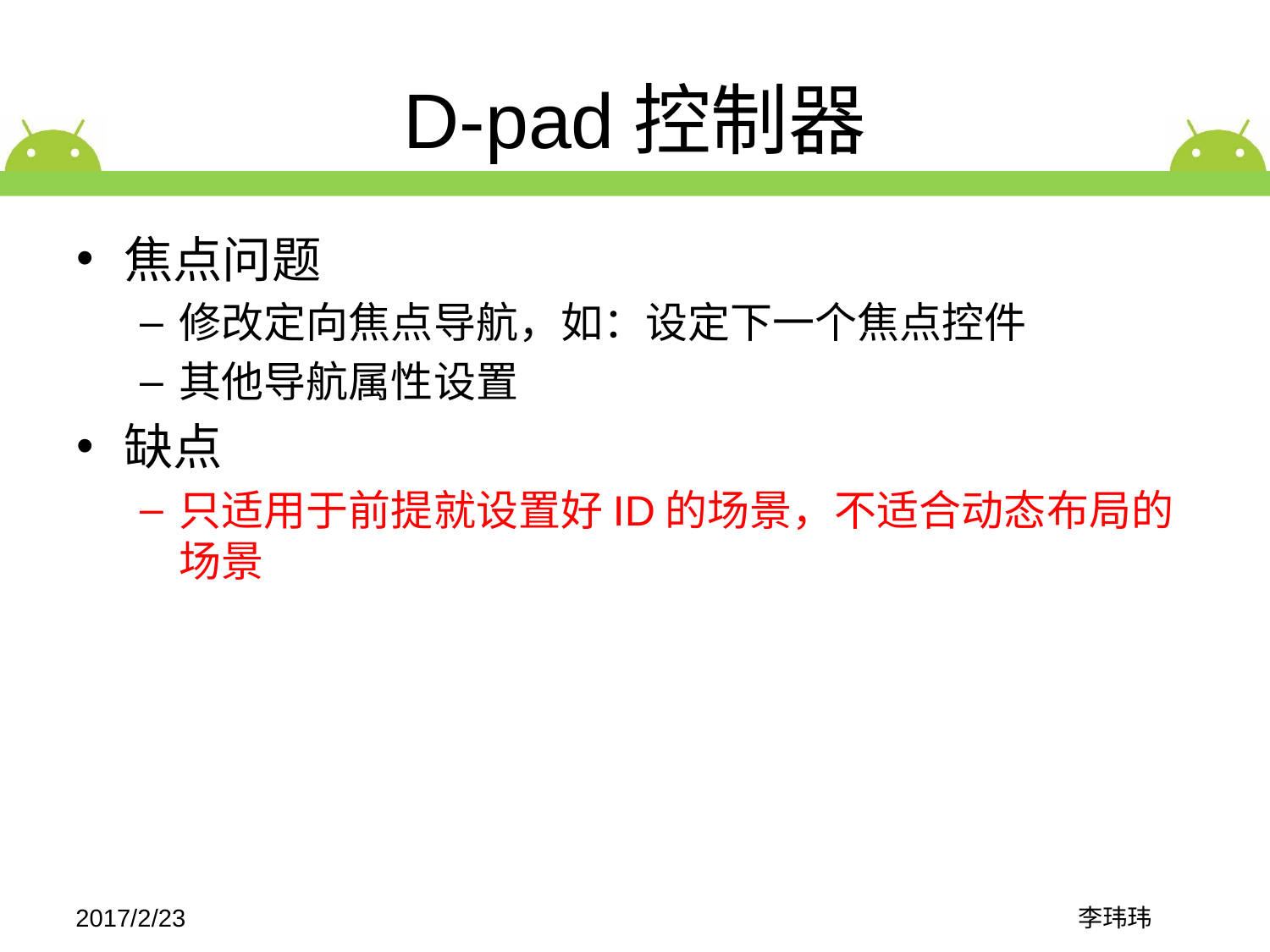

# D-pad控制器
焦点问题
修改定向焦点导航，如：设定下一个焦点控件
其他导航属性设置
缺点
只适用于前提就设置好ID的场景，不适合动态布局的场景